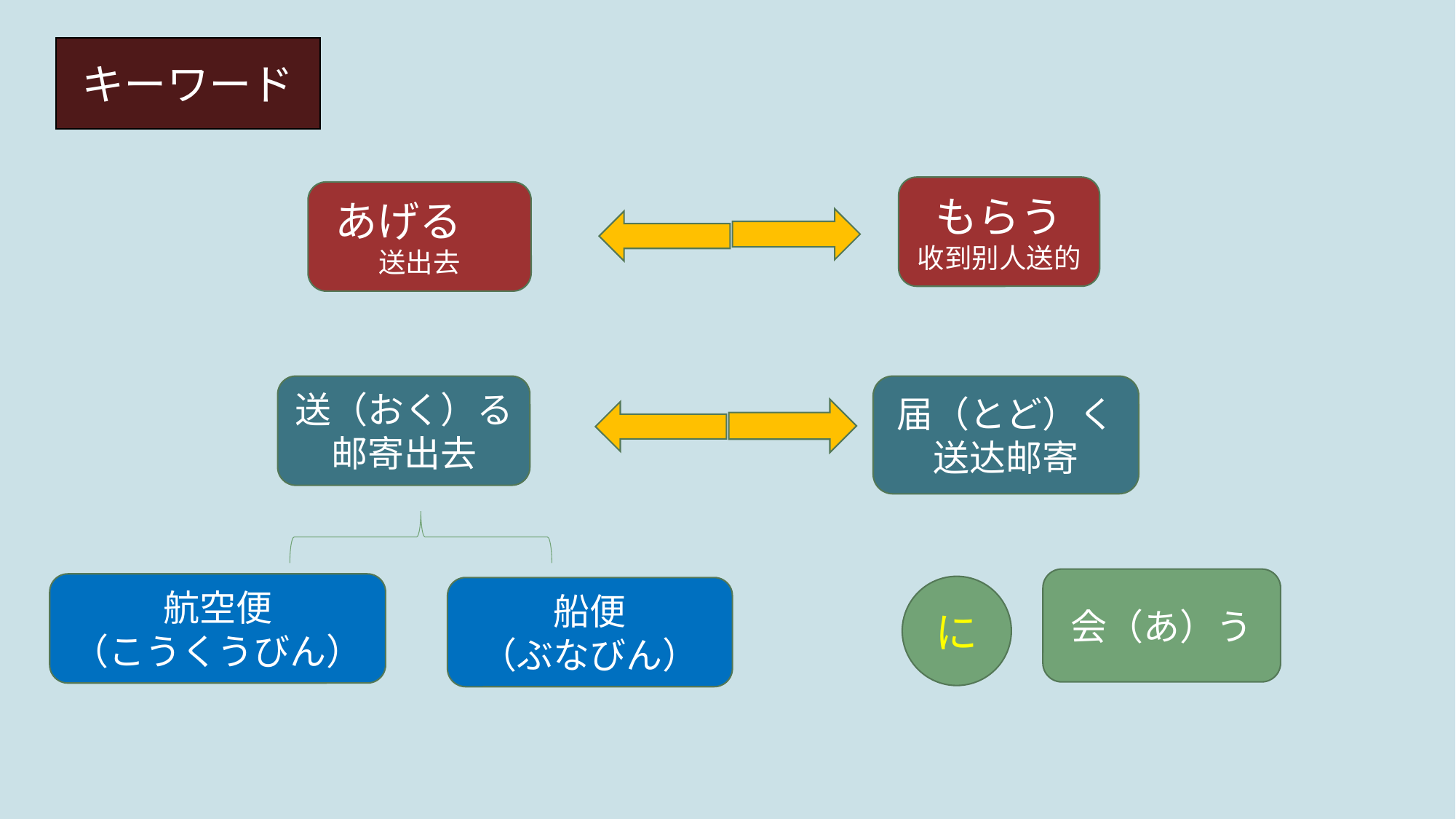

キーワード
もらう
收到别人送的
あげる　送出去

送（おく）る
邮寄出去
届（とど）く
送达邮寄

会（あ）う
航空便
（こうくうびん）
に
船便
（ぶなびん）